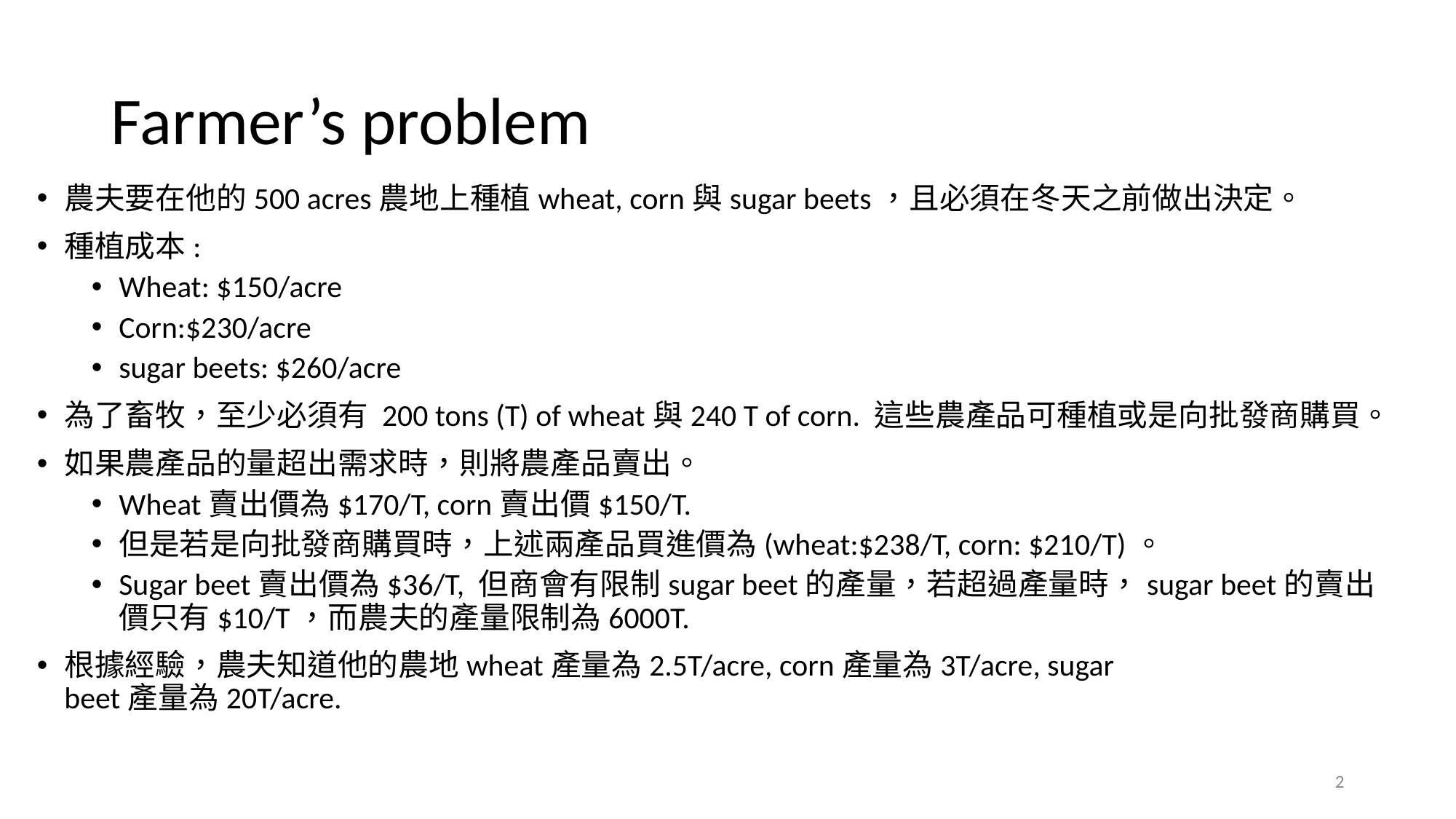

# Farmer’s problem
農夫要在他的500 acres農地上種植wheat, corn與sugar beets，且必須在冬天之前做出決定。
種植成本:
Wheat: $150/acre
Corn:$230/acre
sugar beets: $260/acre
為了畜牧，至少必須有 200 tons (T) of wheat與240 T of corn. 這些農產品可種植或是向批發商購買。
如果農產品的量超出需求時，則將農產品賣出。
Wheat賣出價為$170/T, corn賣出價$150/T.
但是若是向批發商購買時，上述兩產品買進價為(wheat:$238/T, corn: $210/T)。
Sugar beet賣出價為$36/T, 但商會有限制sugar beet的產量，若超過產量時，sugar beet的賣出價只有$10/T，而農夫的產量限制為6000T.
根據經驗，農夫知道他的農地wheat產量為2.5T/acre, corn產量為3T/acre, sugar beet產量為20T/acre.
2